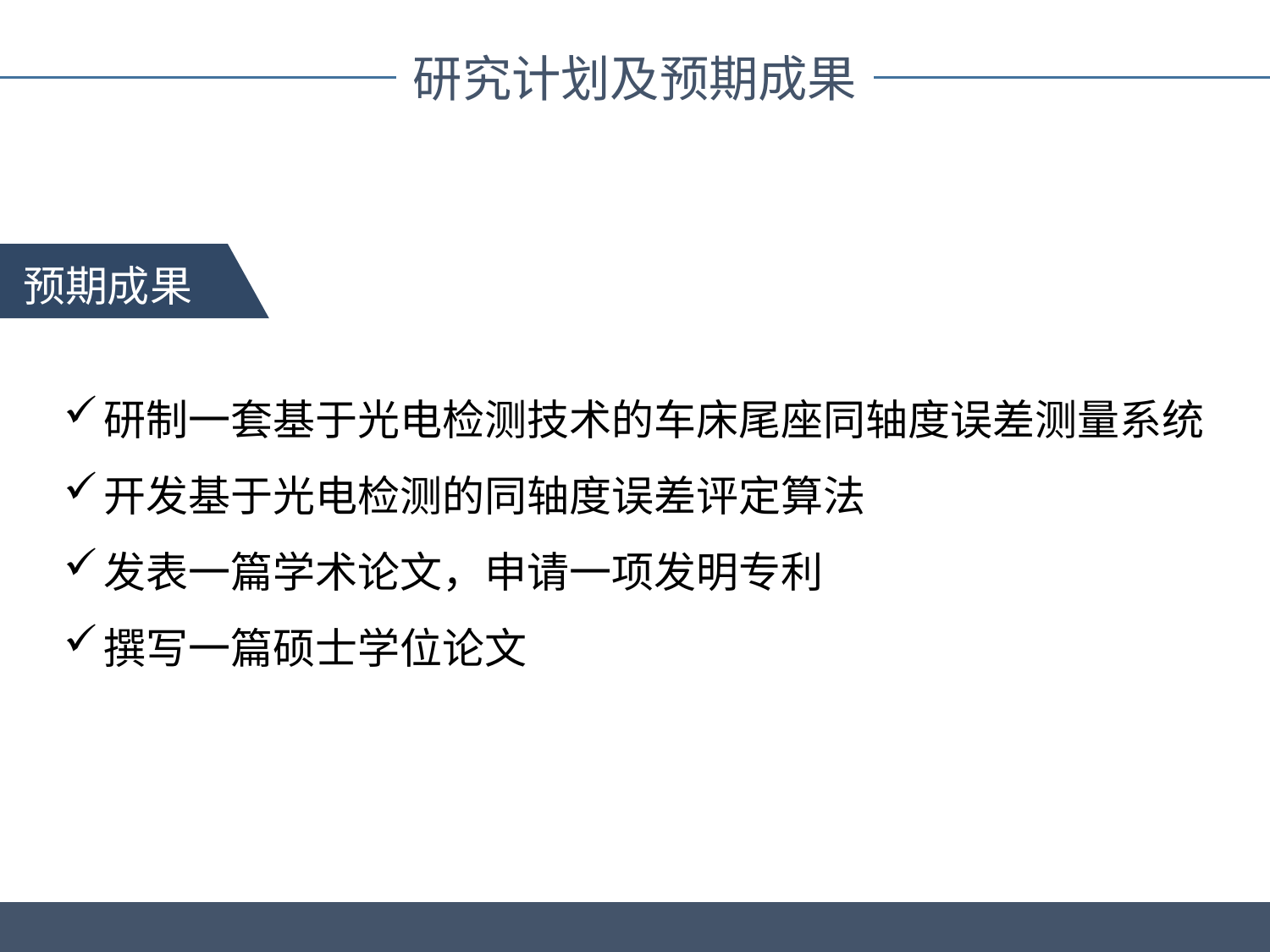

研究计划及预期成果

预期成果
研制一套基于光电检测技术的车床尾座同轴度误差测量系统
开发基于光电检测的同轴度误差评定算法
发表一篇学术论文，申请一项发明专利
撰写一篇硕士学位论文